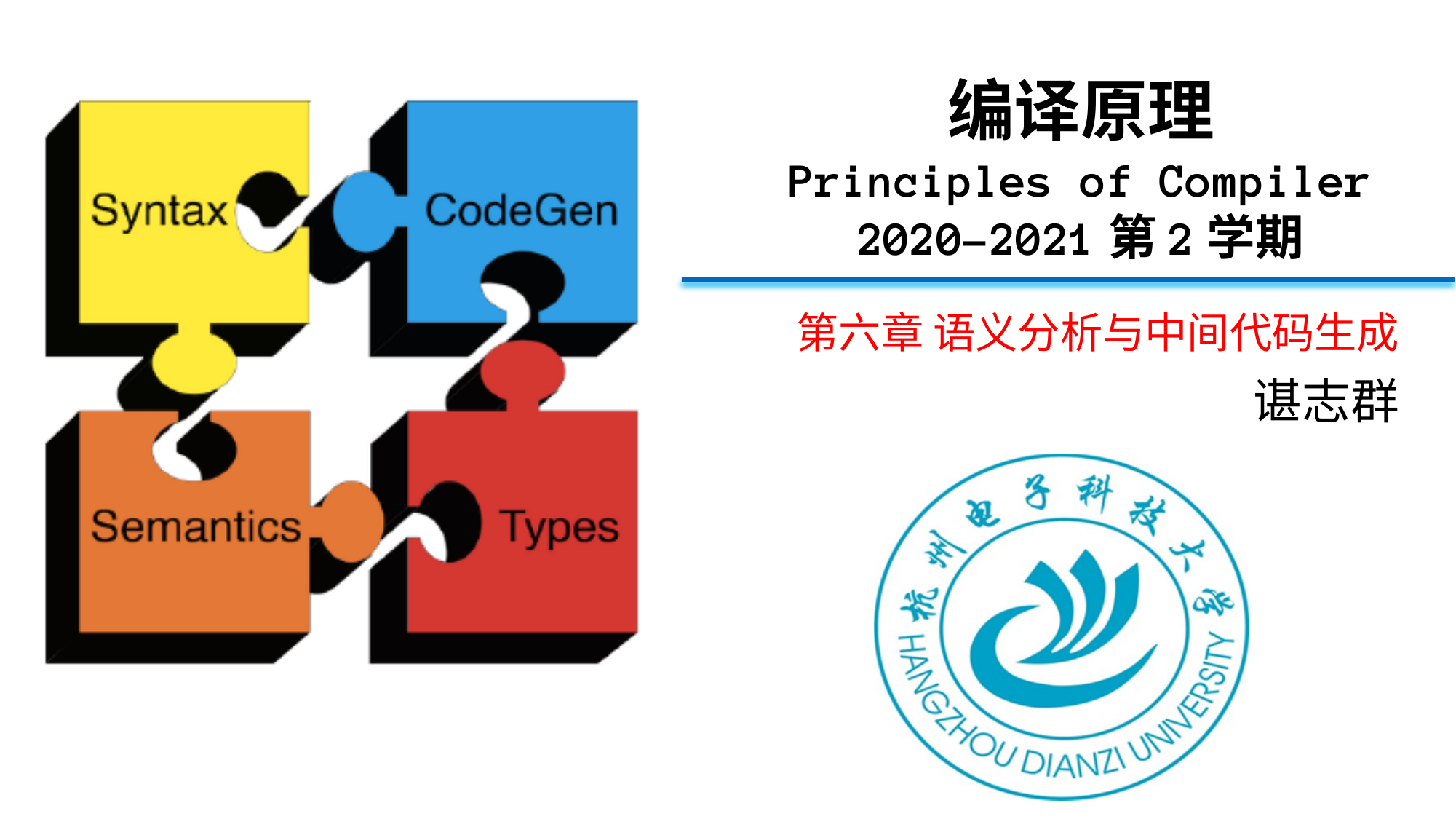

# 编译原理 Principles of Compiler 2020-2021第2学期
第六章 语义分析与中间代码生成
谌志群